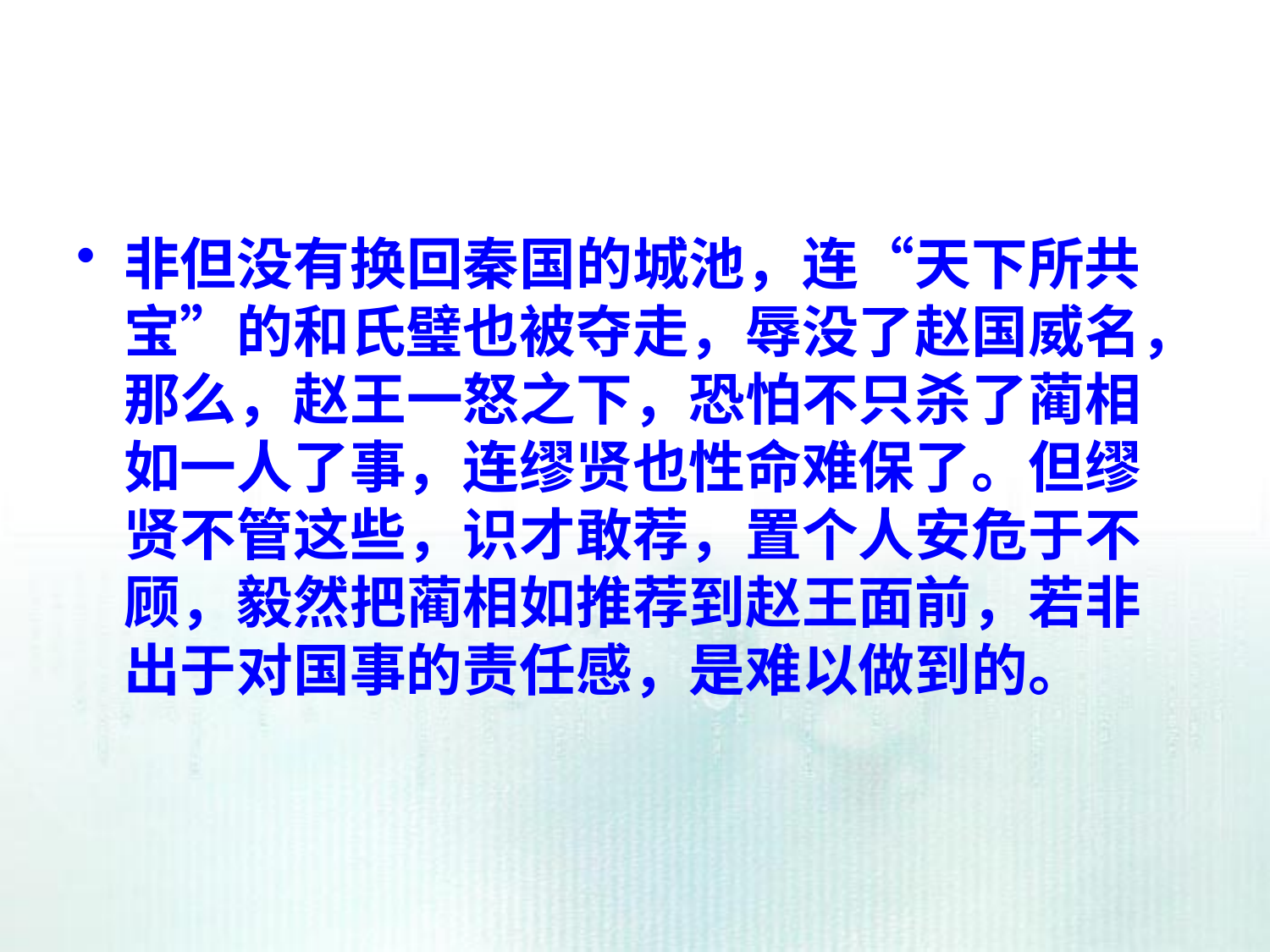

#
非但没有换回秦国的城池，连“天下所共宝”的和氏璧也被夺走，辱没了赵国威名，那么，赵王一怒之下，恐怕不只杀了蔺相如一人了事，连缪贤也性命难保了。但缪贤不管这些，识才敢荐，置个人安危于不顾，毅然把蔺相如推荐到赵王面前，若非出于对国事的责任感，是难以做到的。